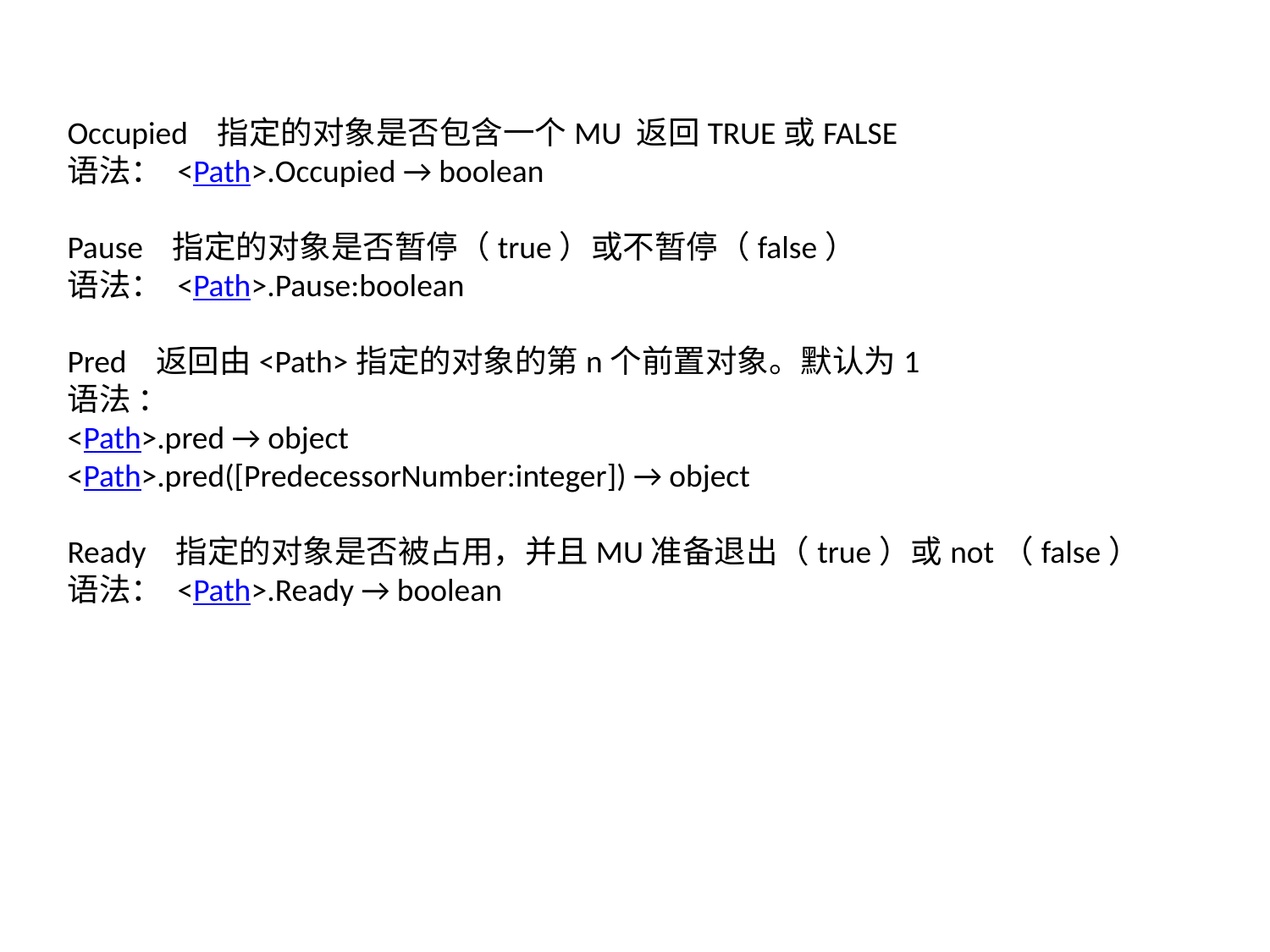

Occupied   指定的对象是否包含一个MU 返回TRUE或FALSE
语法： <Path>.Occupied → boolean

Pause   指定的对象是否暂停（true）或不暂停（false）
语法： <Path>.Pause:boolean

Pred   返回由<Path>指定的对象的第n个前置对象。默认为1
语法 ：
<Path>.pred → object
<Path>.pred([PredecessorNumber:integer]) → object

Ready   指定的对象是否被占用，并且MU准备退出（true）或not（false）
语法： <Path>.Ready → boolean